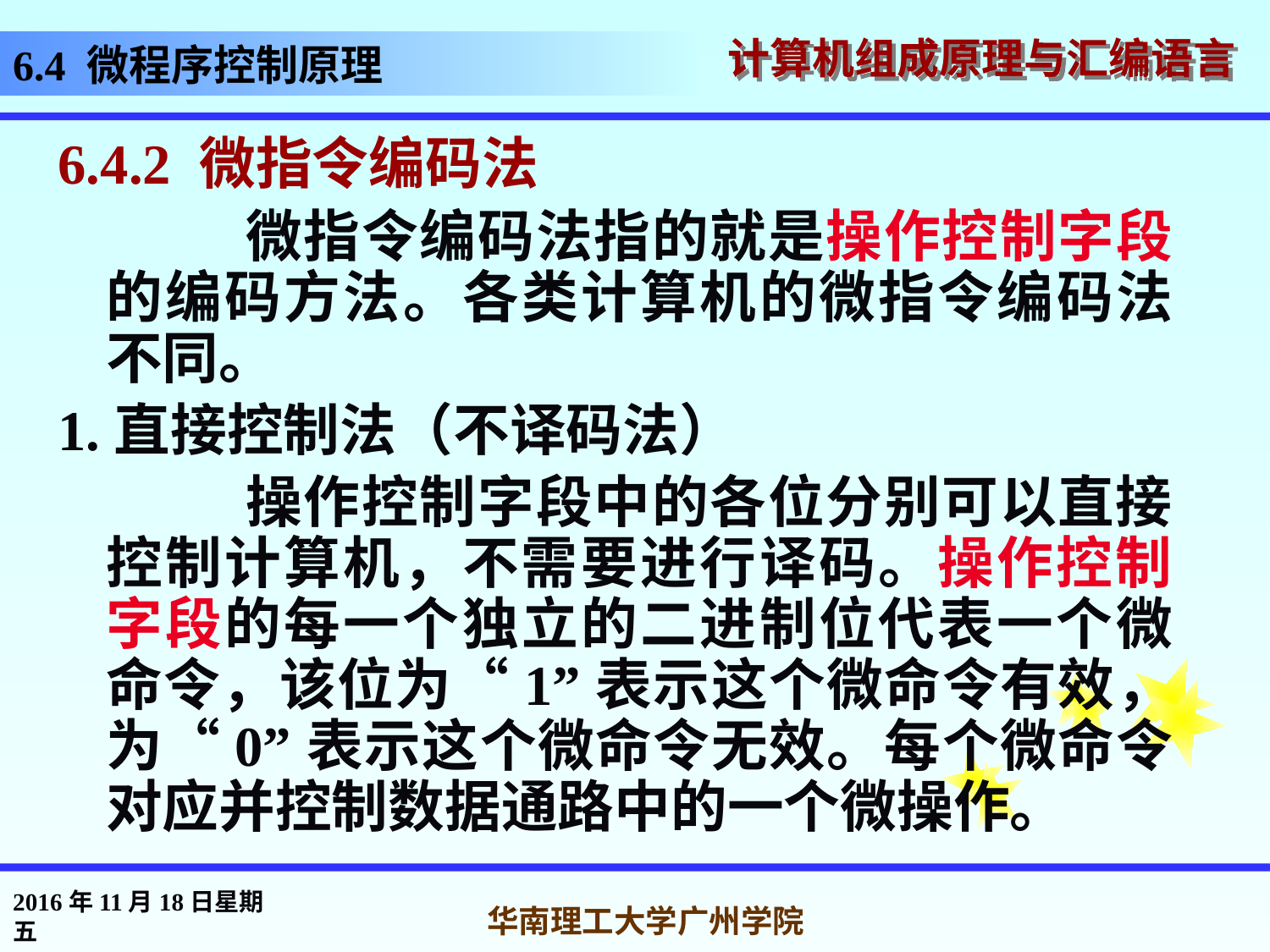

# 6.4 微程序控制原理
6.4.2 微指令编码法
            微指令编码法指的就是操作控制字段的编码方法。各类计算机的微指令编码法不同。
1.直接控制法（不译码法）
            操作控制字段中的各位分别可以直接控制计算机，不需要进行译码。操作控制字段的每一个独立的二进制位代表一个微命令，该位为“1”表示这个微命令有效，为“0”表示这个微命令无效。每个微命令对应并控制数据通路中的一个微操作。
2016年11月18日星期五
华南理工大学广州学院